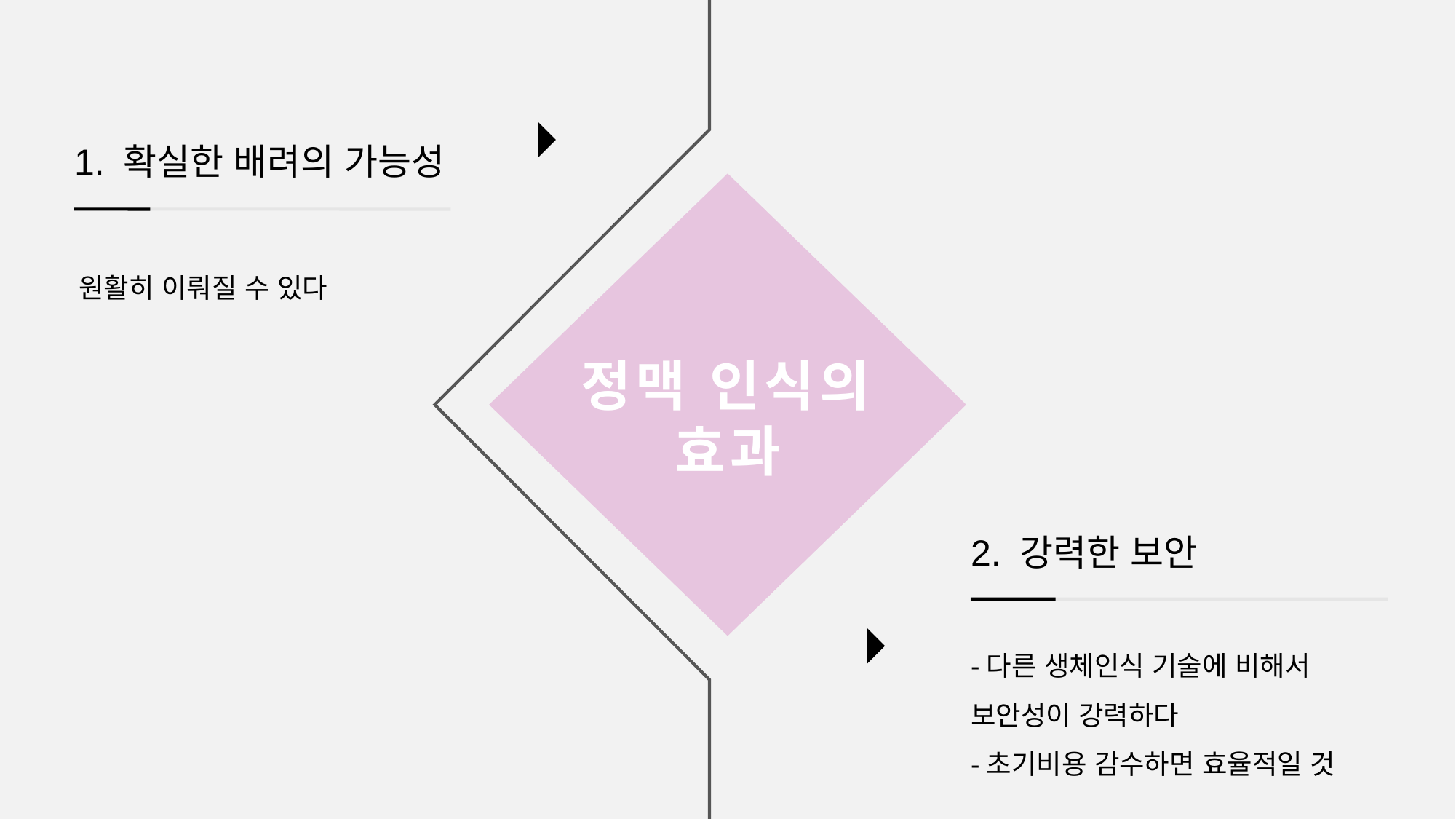

1. 확실한 배려의 가능성

원활히 이뤄질 수 있다
정맥 인식의 효과

START
2. 강력한 보안

-다른 생체인식 기술에 비해서
보안성이 강력하다
-초기비용 감수하면 효율적일 것